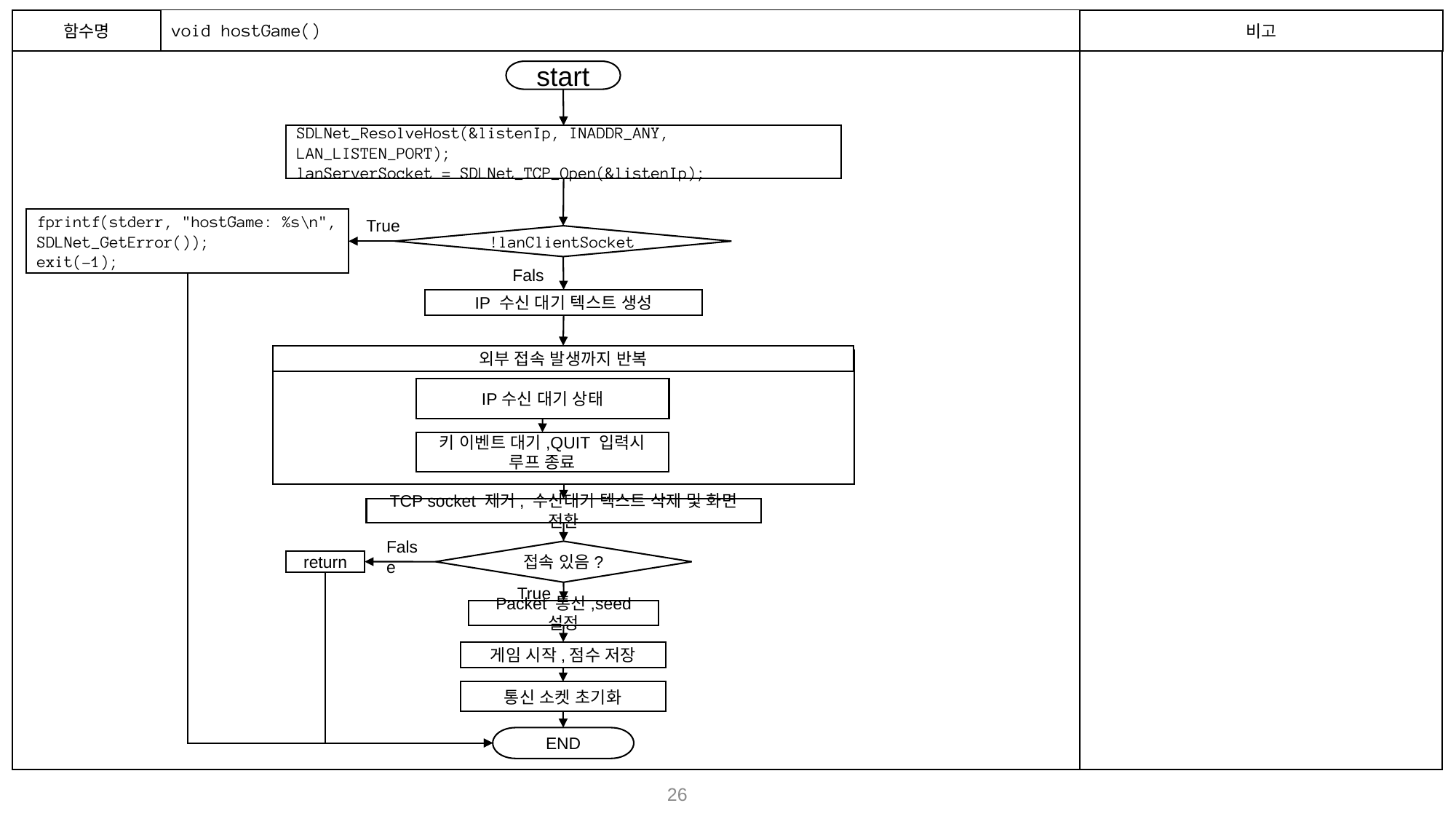

함수명
# void hostGame()
비고

start
SDLNet_ResolveHost(&listenIp, INADDR_ANY, LAN_LISTEN_PORT);
lanServerSocket = SDLNet_TCP_Open(&listenIp);
fprintf(stderr, "hostGame: %s\n", SDLNet_GetError());
exit(-1);
True
!lanClientSocket
False
IP 수신 대기 텍스트 생성
외부 접속 발생까지 반복

IP수신 대기 상태
키 이벤트 대기,QUIT 입력시 루프 종료
TCP socket 제거, 수신대기 텍스트 삭제 및 화면 전환
False
접속 있음?
return
True
Packet 통신,seed 설정
게임 시작,점수 저장
통신 소켓 초기화
END
26